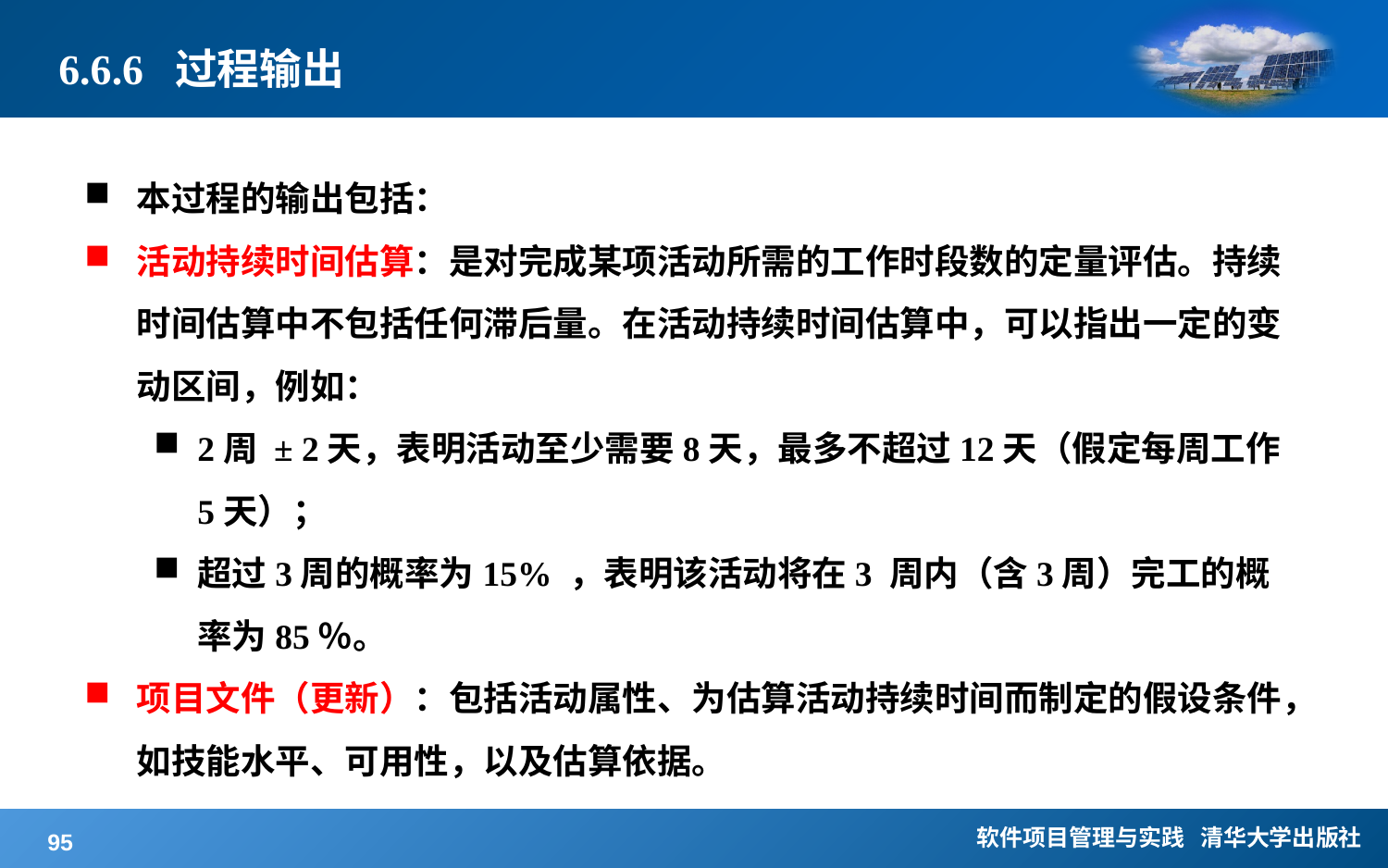

# 6.6.6  过程输出
本过程的输出包括：
活动持续时间估算：是对完成某项活动所需的工作时段数的定量评估。持续时间估算中不包括任何滞后量。在活动持续时间估算中，可以指出一定的变动区间，例如：
2周 ± 2天，表明活动至少需要8天，最多不超过12天（假定每周工作5天）；
超过3周的概率为15% ，表明该活动将在3 周内（含3周）完工的概率为85％。
项目文件（更新）：包括活动属性、为估算活动持续时间而制定的假设条件，如技能水平、可用性，以及估算依据。